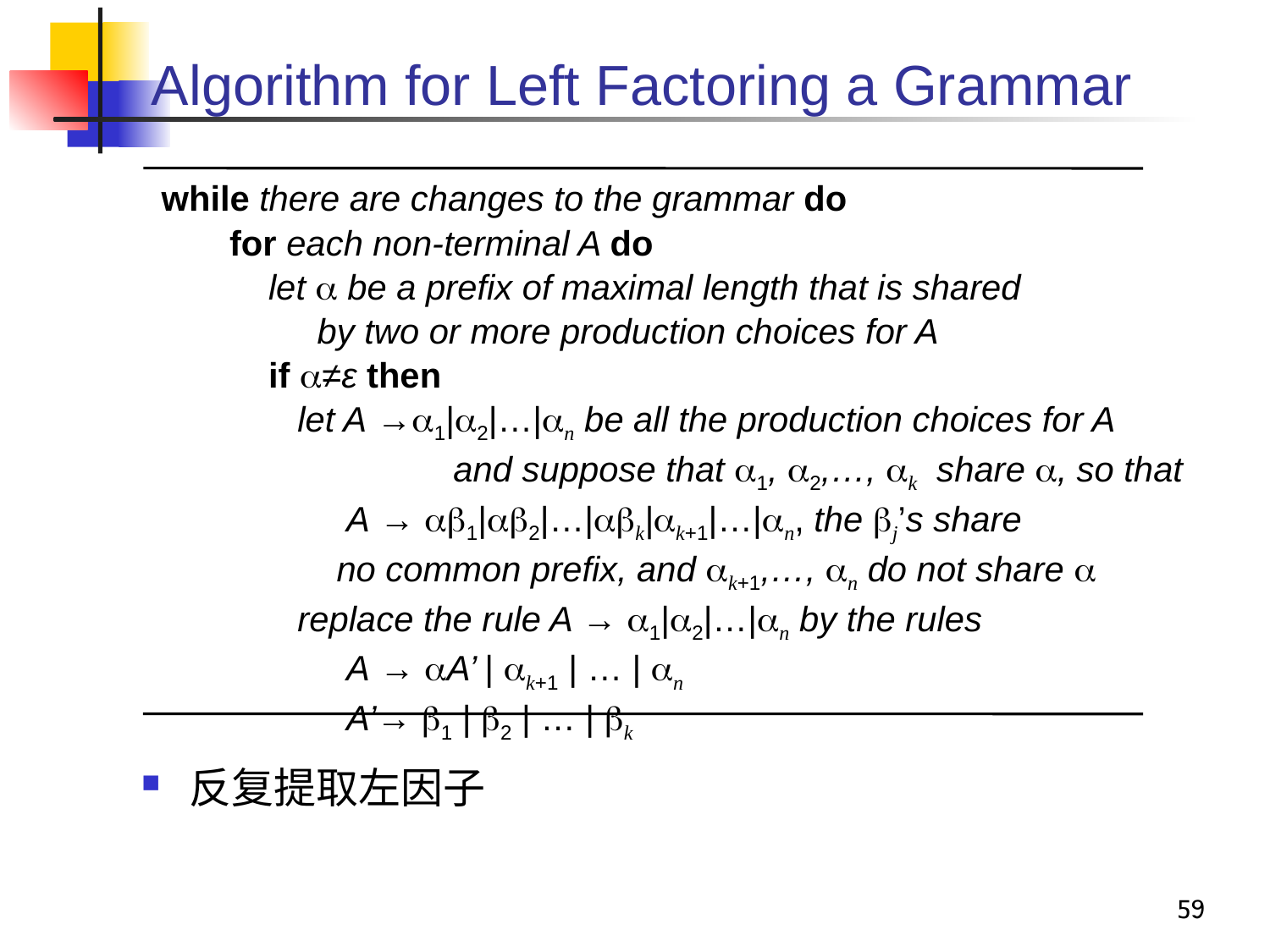

# Algorithm for Left Factoring a Grammar
 while there are changes to the grammar do
        for each non-terminal A do
            let α be a prefix of maximal length that is shared
                 by two or more production choices for A
            if α≠ε then
               let A →α1|α2|…|αn be all the production choices for A
                   	and suppose that α1, α2,…, αk  share α, so that
                    A → αβ1|αβ2|…|αβk|αk+1|…|αn, the βj’s share
                   no common prefix, and αk+1,…, αn do not share α
               replace the rule A → α1|α2|…|αn by the rules
                    A → αA’ | αk+1 | … | αn
                    A’→ β1 | β2 | … | βk
反复提取左因子
59